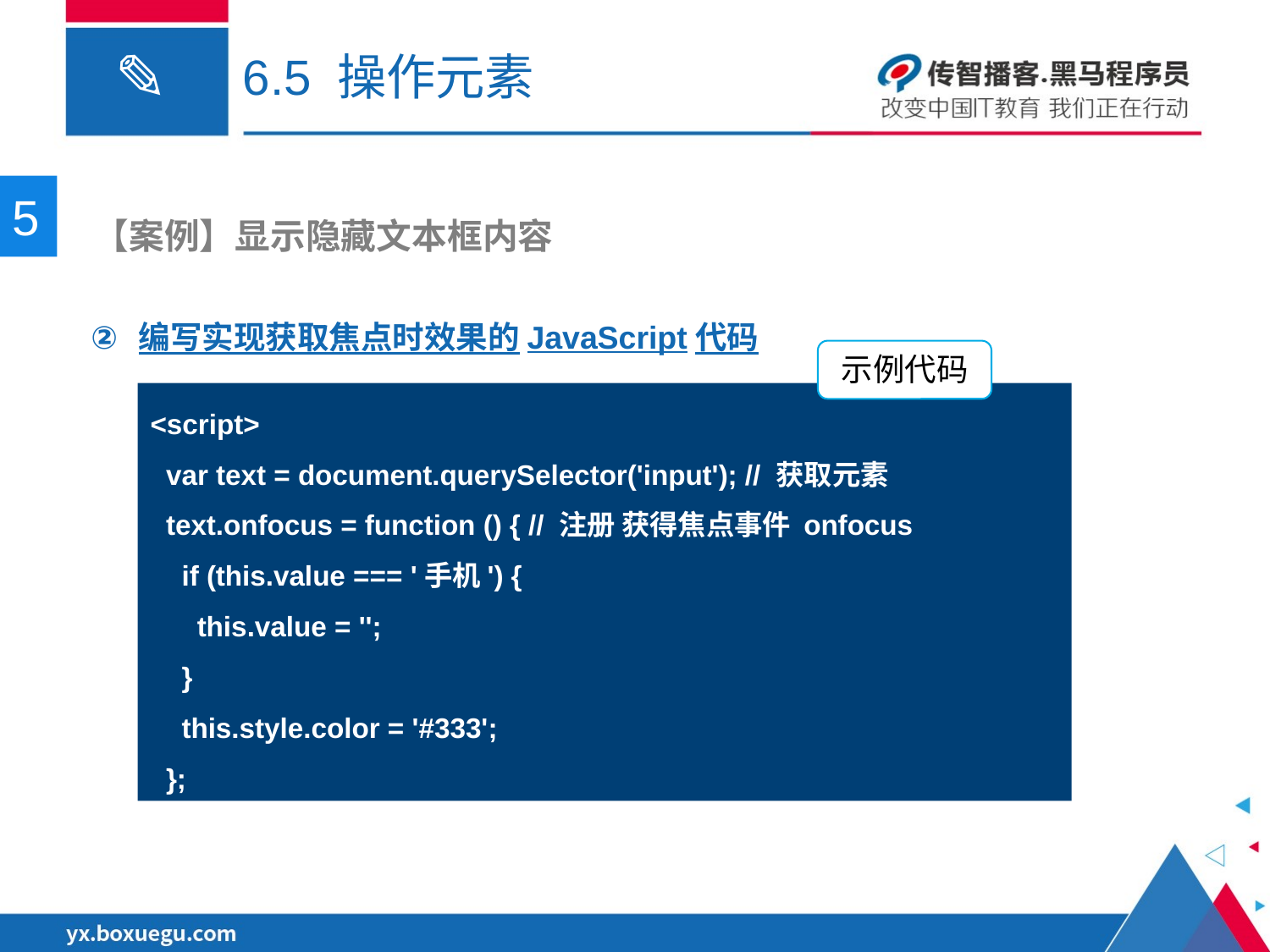

# 6.5 操作元素

5
  【案例】显示隐藏文本框内容
编写实现获取焦点时效果的JavaScript代码
示例代码
<script>
  var text = document.querySelector('input'); // 获取元素
  text.onfocus = function () { // 注册 获得焦点事件 onfocus
    if (this.value === '手机') {
      this.value = '';
    }
    this.style.color = '#333';
  };